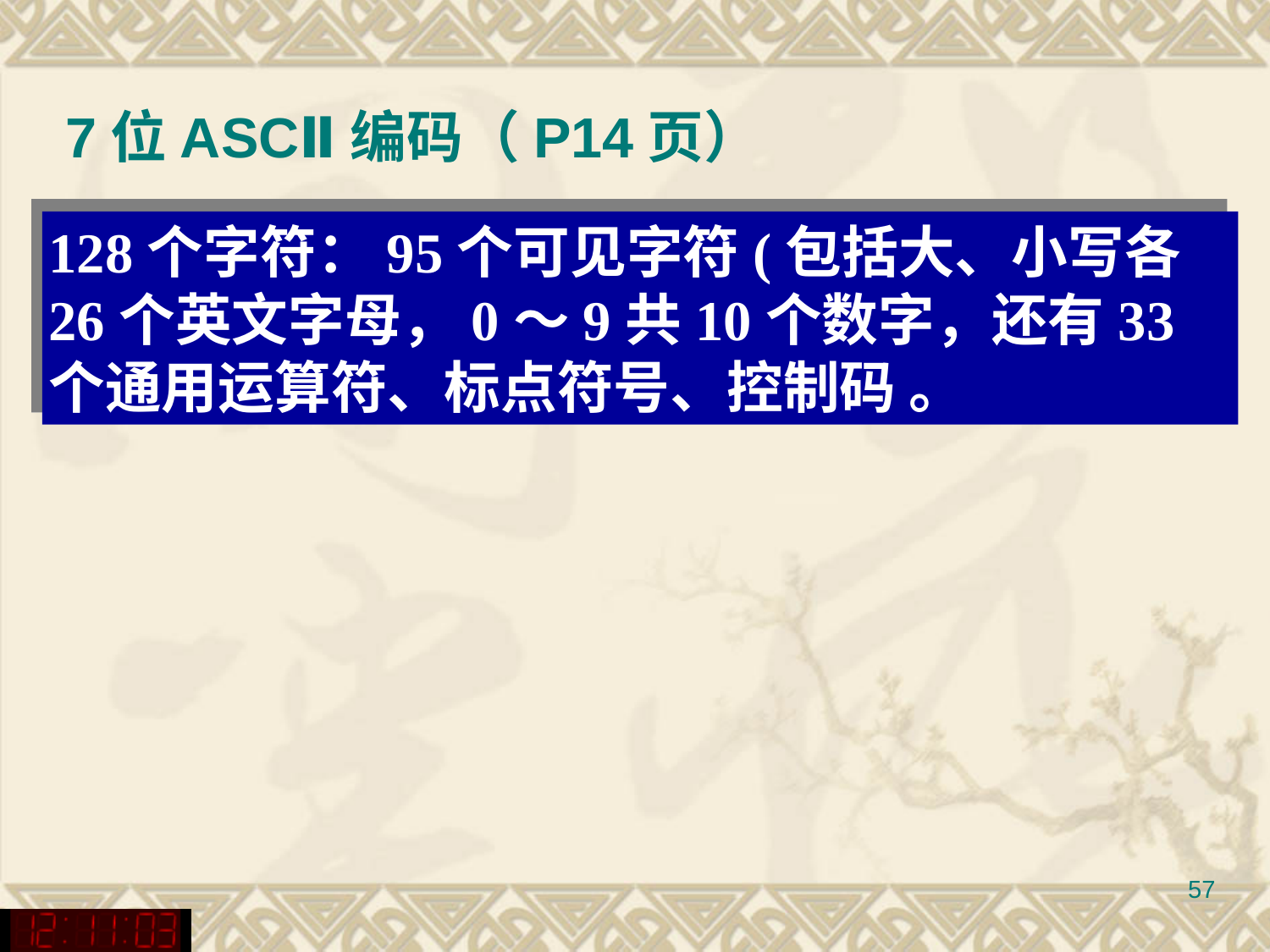

7位ASCⅡ编码（P14页）

128个字符：95个可见字符(包括大、小写各26个英文字母，0～9共10个数字，还有33个通用运算符、标点符号、控制码 。

57